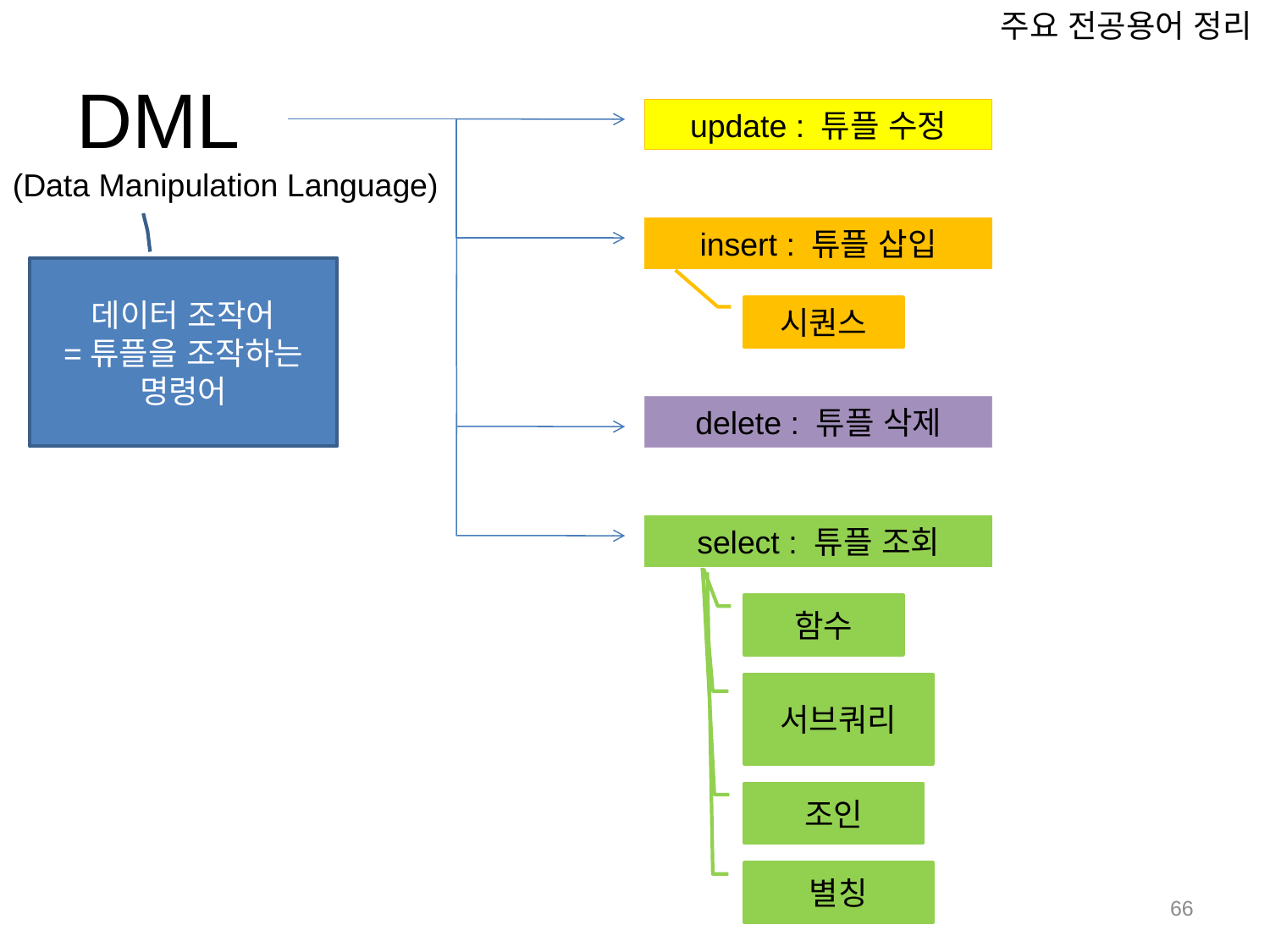

주요 전공용어 정리
# DML
update : 튜플 수정
(Data Manipulation Language)
insert : 튜플 삽입
데이터 조작어
=튜플을 조작하는 명령어
시퀀스
delete : 튜플 삭제
select : 튜플 조회
함수
서브쿼리
조인
별칭
66